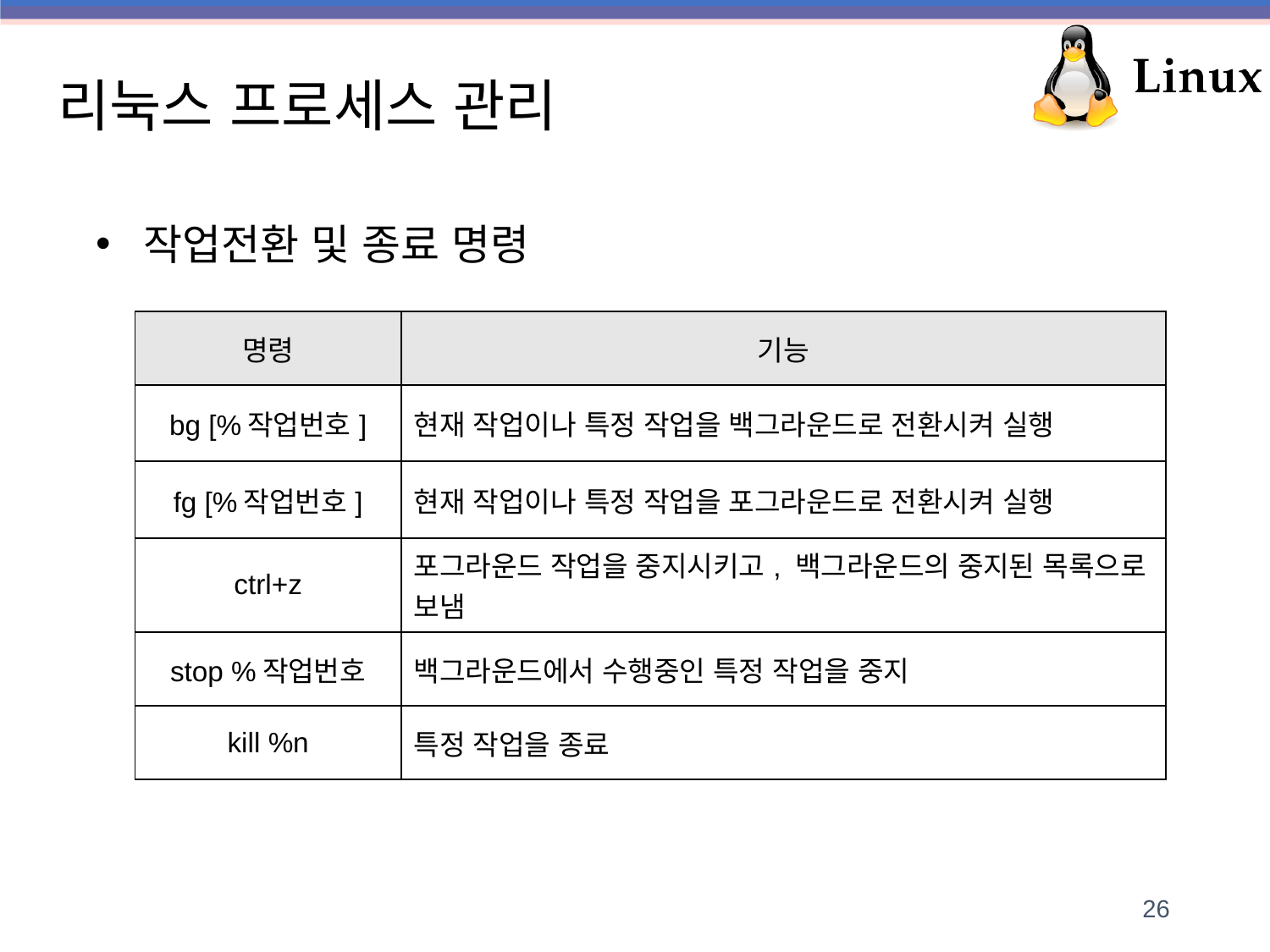

# 리눅스 프로세스 관리
작업전환 및 종료 명령

| 명령 | 기능 |
| --- | --- |
| bg [%작업번호] | 현재 작업이나 특정 작업을 백그라운드로 전환시켜 실행 |
| fg [%작업번호] | 현재 작업이나 특정 작업을 포그라운드로 전환시켜 실행 |
| ctrl+z | 포그라운드 작업을 중지시키고, 백그라운드의 중지된 목록으로 보냄 |
| stop %작업번호 | 백그라운드에서 수행중인 특정 작업을 중지 |
| kill %n | 특정 작업을 종료 |
26